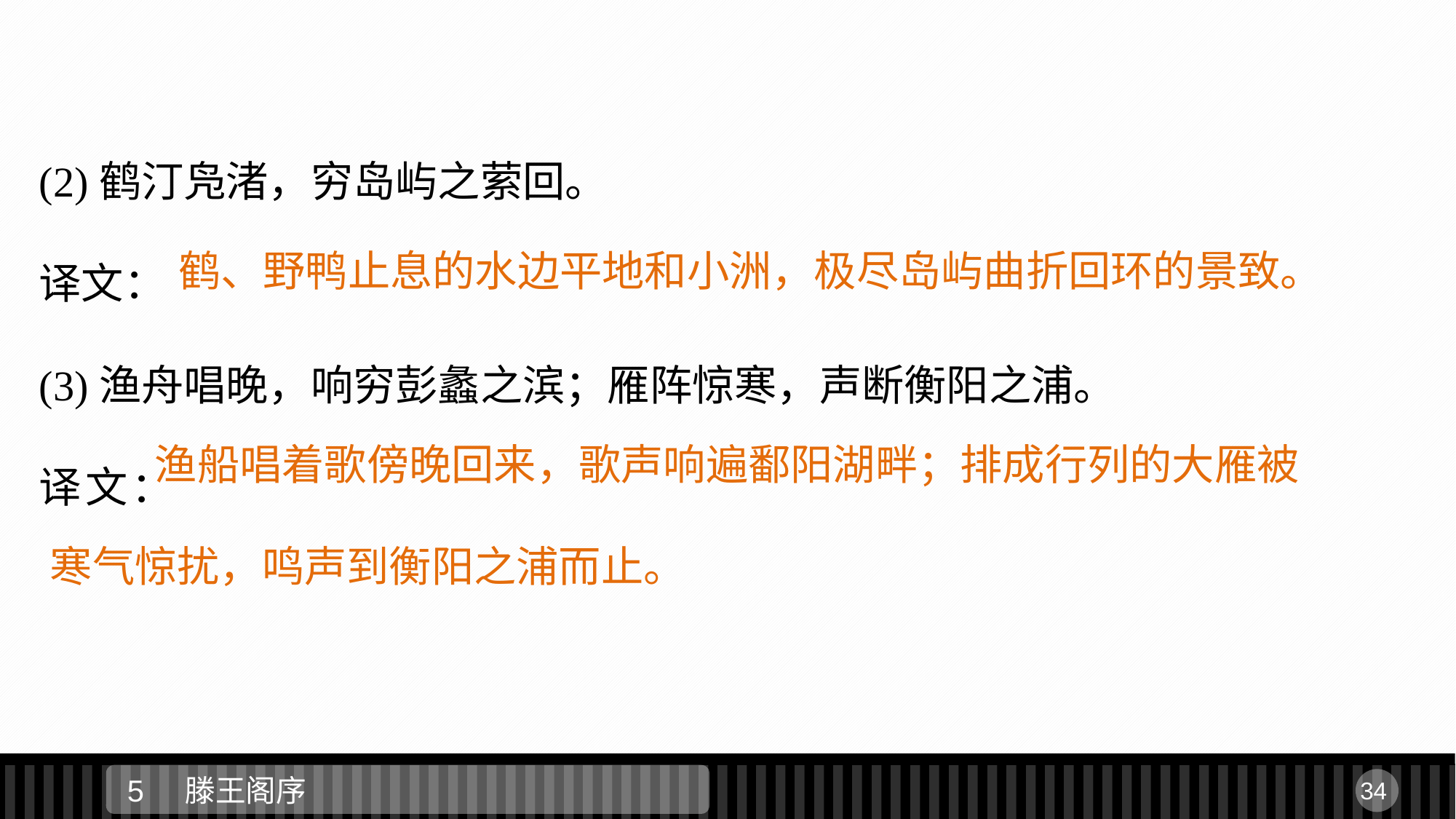

(2)鹤汀凫渚，穷岛屿之萦回。
译文：
(3)渔舟唱晚，响穷彭蠡之滨；雁阵惊寒，声断衡阳之浦。
译文：
            鹤、野鸭止息的水边平地和小洲，极尽岛屿曲折回环的景致。
          渔船唱着歌傍晚回来，歌声响遍鄱阳湖畔；排成行列的大雁被寒气惊扰，鸣声到衡阳之浦而止。